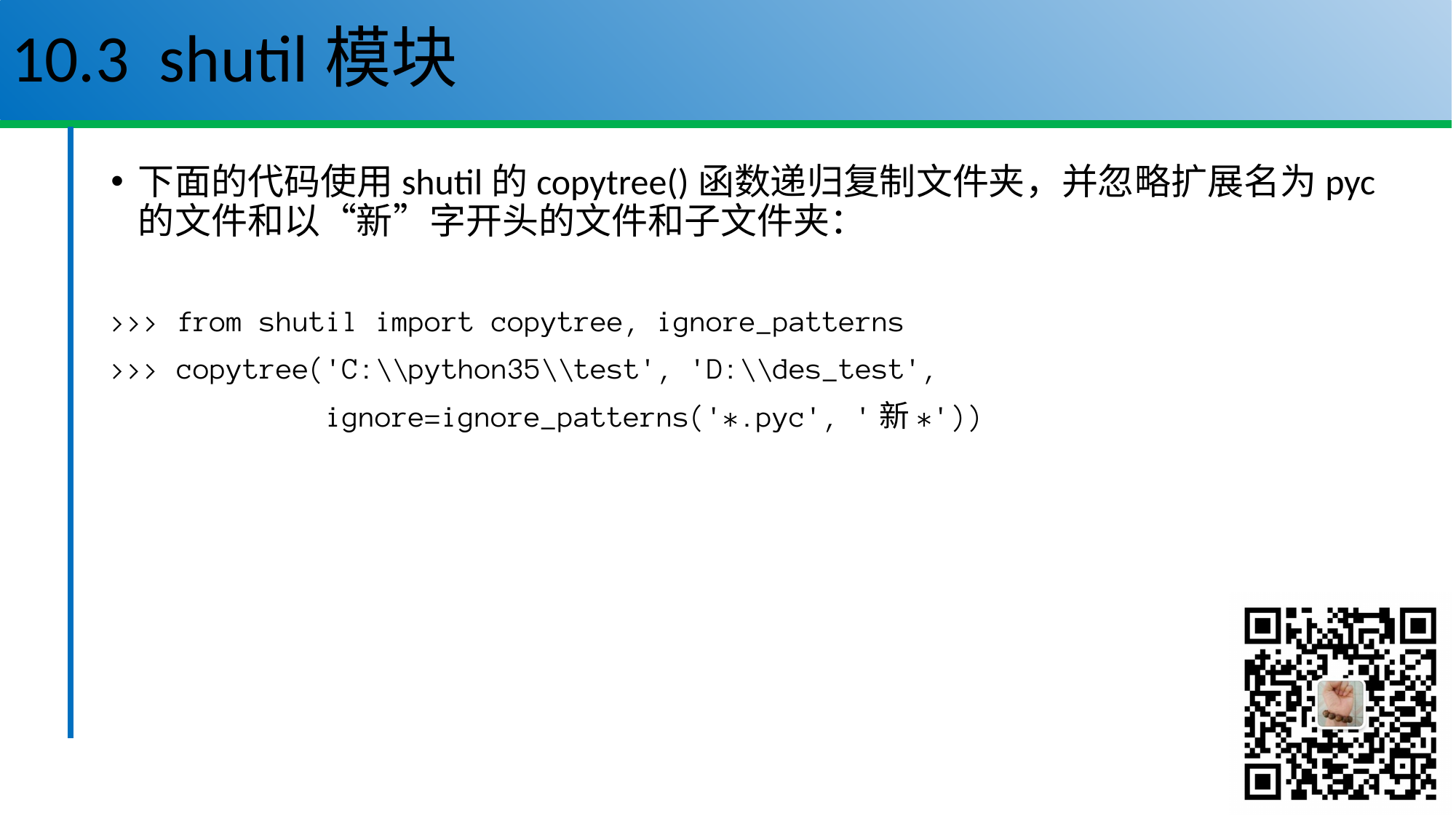

# 10.3  shutil模块
下面的代码使用shutil的copytree()函数递归复制文件夹，并忽略扩展名为pyc的文件和以“新”字开头的文件和子文件夹：

>>> from shutil import copytree, ignore_patterns
>>> copytree('C:\\python35\\test', 'D:\\des_test',
             ignore=ignore_patterns('*.pyc', '新*'))
14